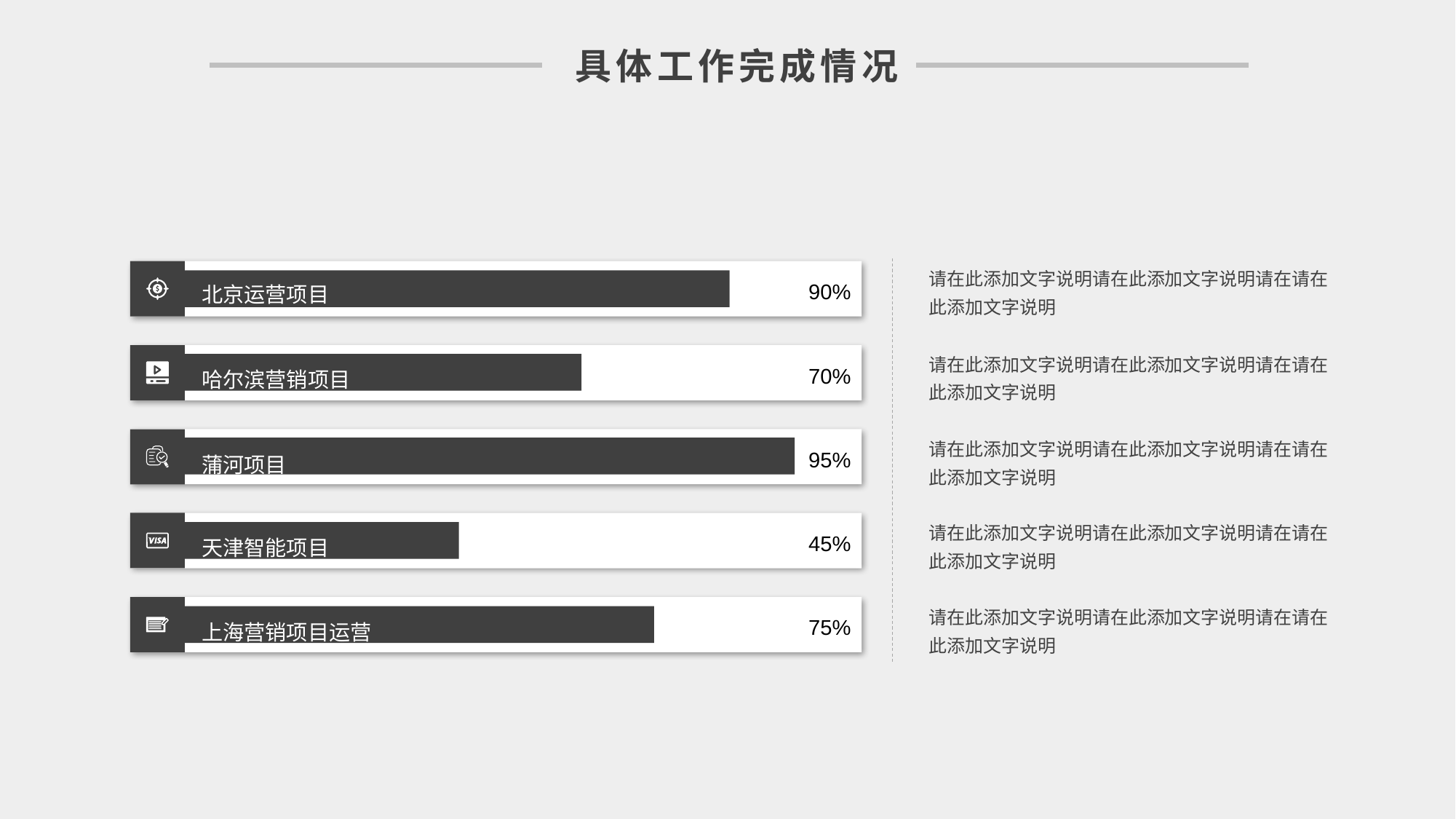

具体工作完成情况
请在此添加文字说明请在此添加文字说明请在请在此添加文字说明
北京运营项目
90%

70%

95%

45%

75%

请在此添加文字说明请在此添加文字说明请在请在此添加文字说明
哈尔滨营销项目
请在此添加文字说明请在此添加文字说明请在请在此添加文字说明
蒲河项目
请在此添加文字说明请在此添加文字说明请在请在此添加文字说明
天津智能项目
请在此添加文字说明请在此添加文字说明请在请在此添加文字说明
上海营销项目运营